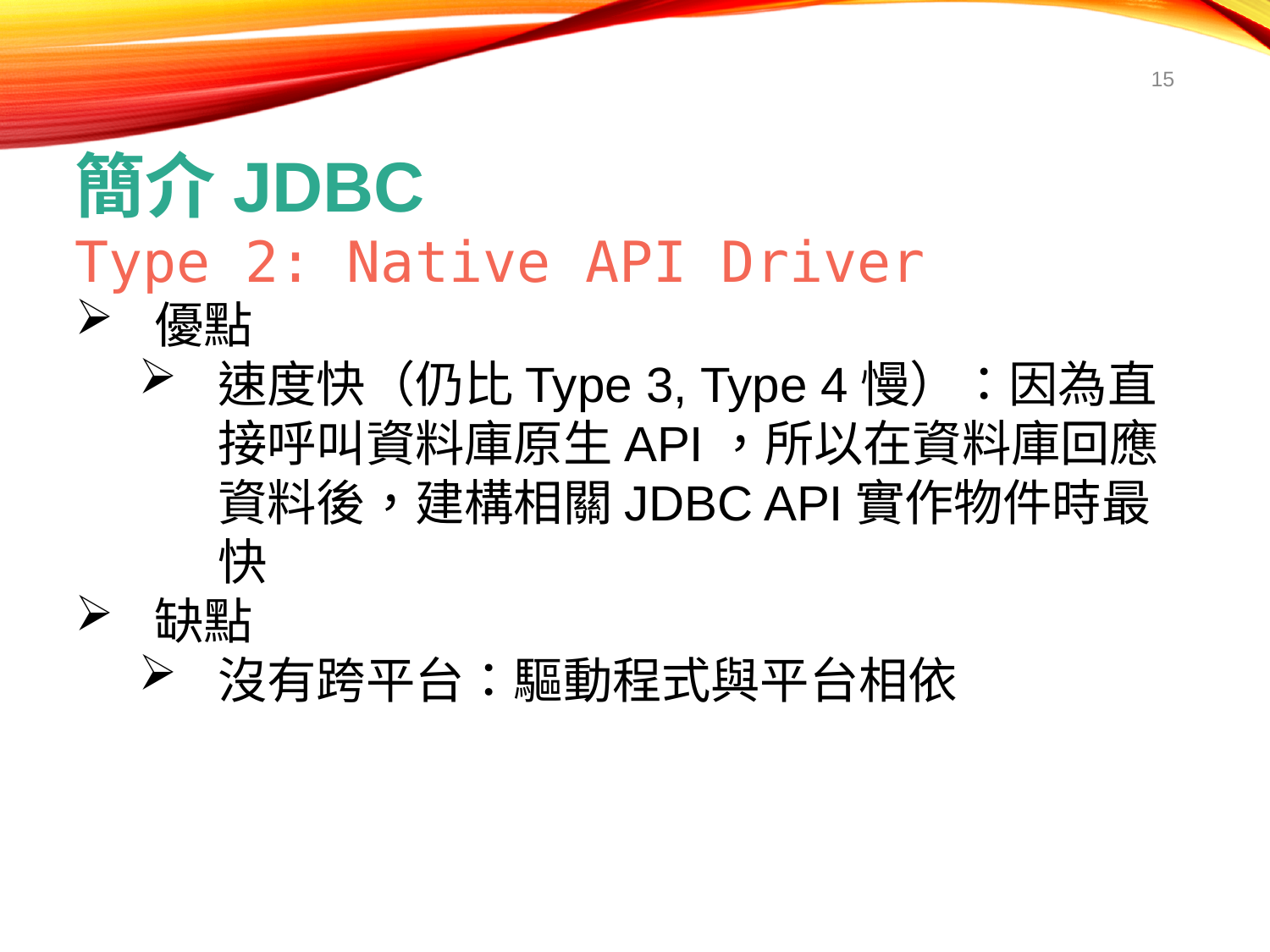

15
簡介JDBC
Type 2: Native API Driver
優點
速度快（仍比Type 3, Type 4慢）：因為直接呼叫資料庫原生API，所以在資料庫回應資料後，建構相關JDBC API實作物件時最快
缺點
沒有跨平台：驅動程式與平台相依